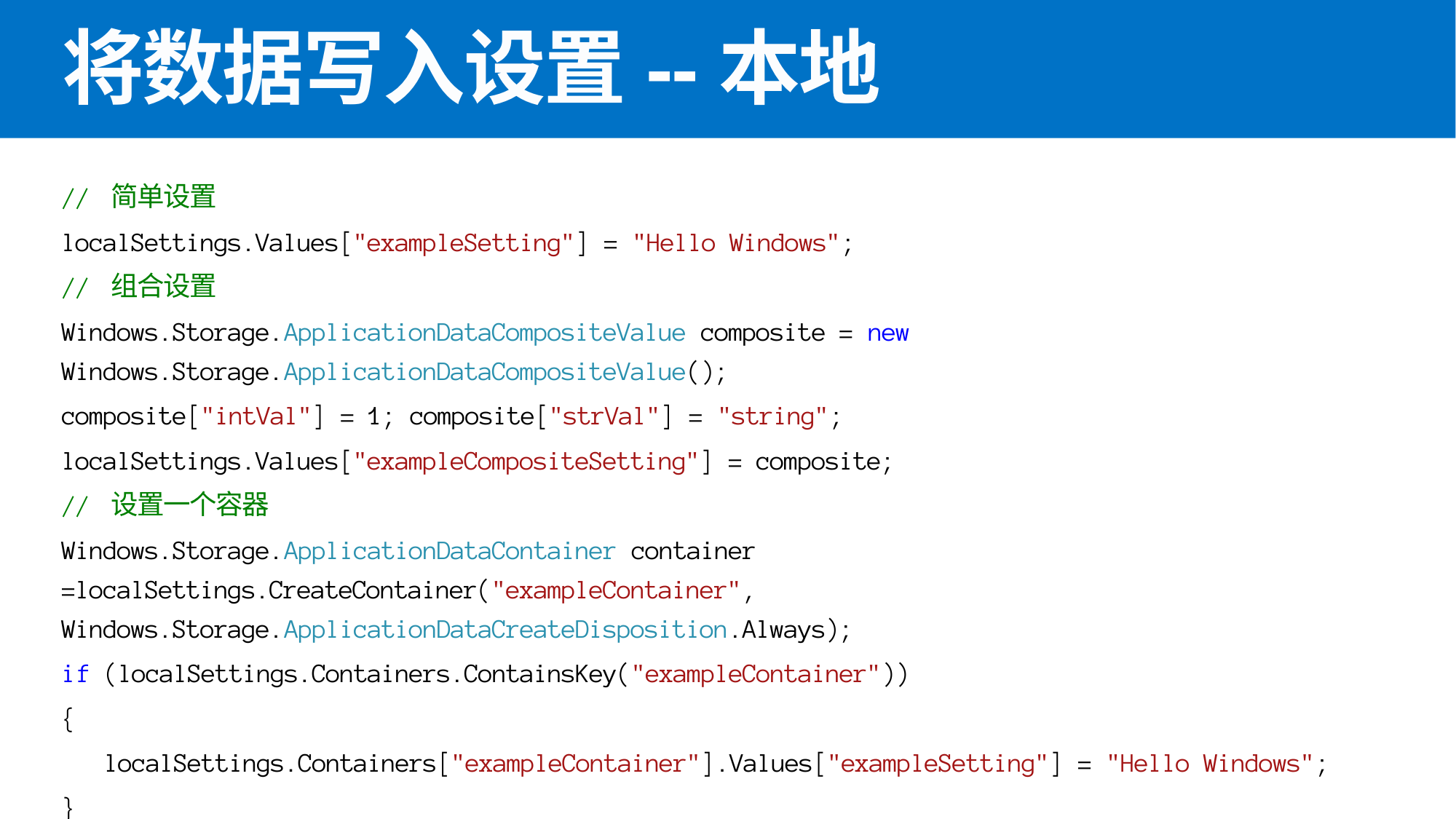

# 将数据写入设置--本地
// 简单设置
localSettings.Values["exampleSetting"] = "Hello Windows";
// 组合设置
Windows.Storage.ApplicationDataCompositeValue composite = new Windows.Storage.ApplicationDataCompositeValue();
composite["intVal"] = 1; composite["strVal"] = "string";
localSettings.Values["exampleCompositeSetting"] = composite;
// 设置一个容器
Windows.Storage.ApplicationDataContainer container =localSettings.CreateContainer("exampleContainer", Windows.Storage.ApplicationDataCreateDisposition.Always);
if (localSettings.Containers.ContainsKey("exampleContainer"))
{
   localSettings.Containers["exampleContainer"].Values["exampleSetting"] = "Hello Windows";
}